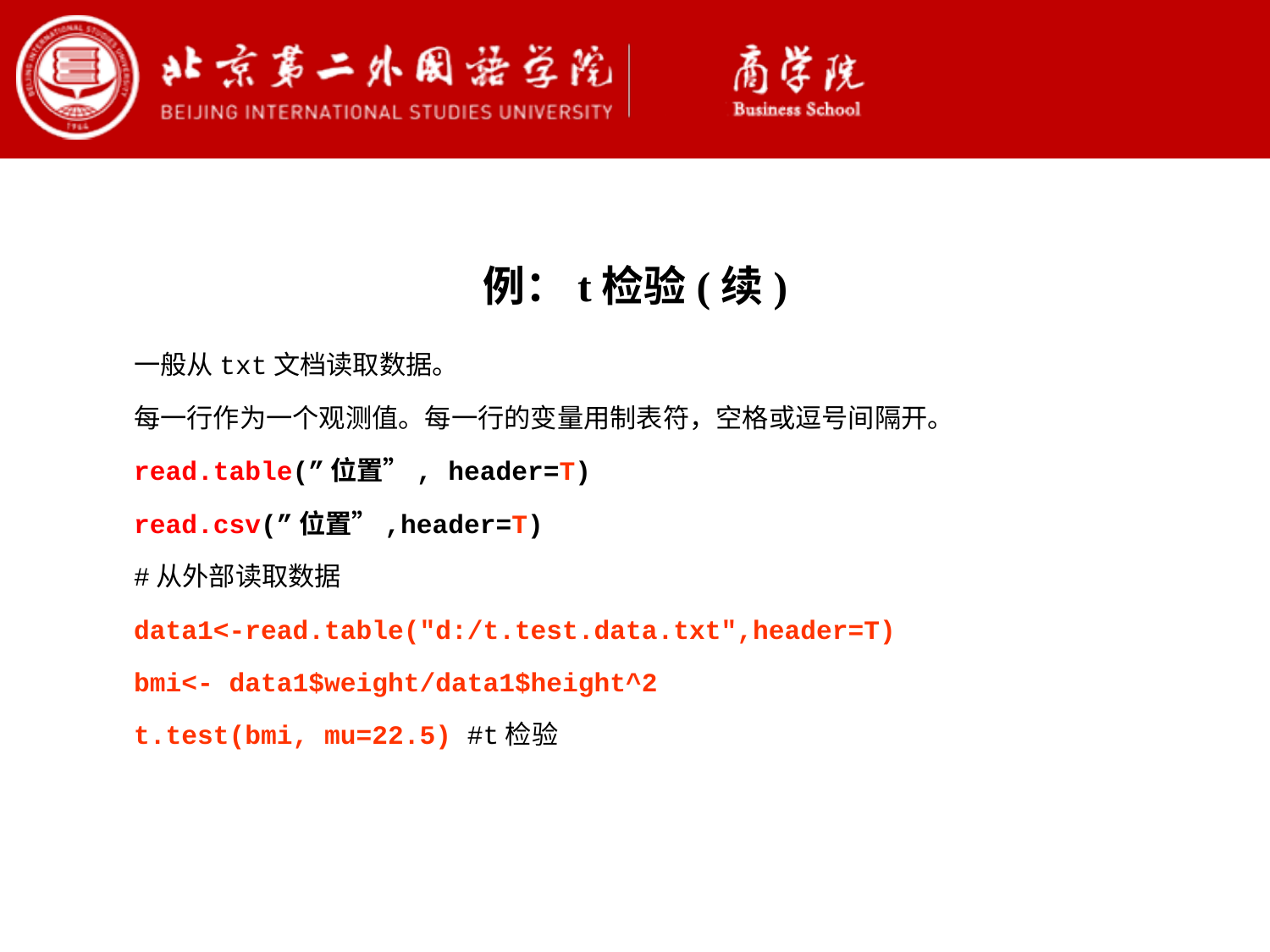

例：t检验(续)
一般从txt文档读取数据。
每一行作为一个观测值。每一行的变量用制表符，空格或逗号间隔开。
read.table(”位置”, header=T)
read.csv(”位置”,header=T)
#从外部读取数据
data1<-read.table("d:/t.test.data.txt",header=T)
bmi<- data1$weight/data1$height^2
t.test(bmi, mu=22.5) #t检验